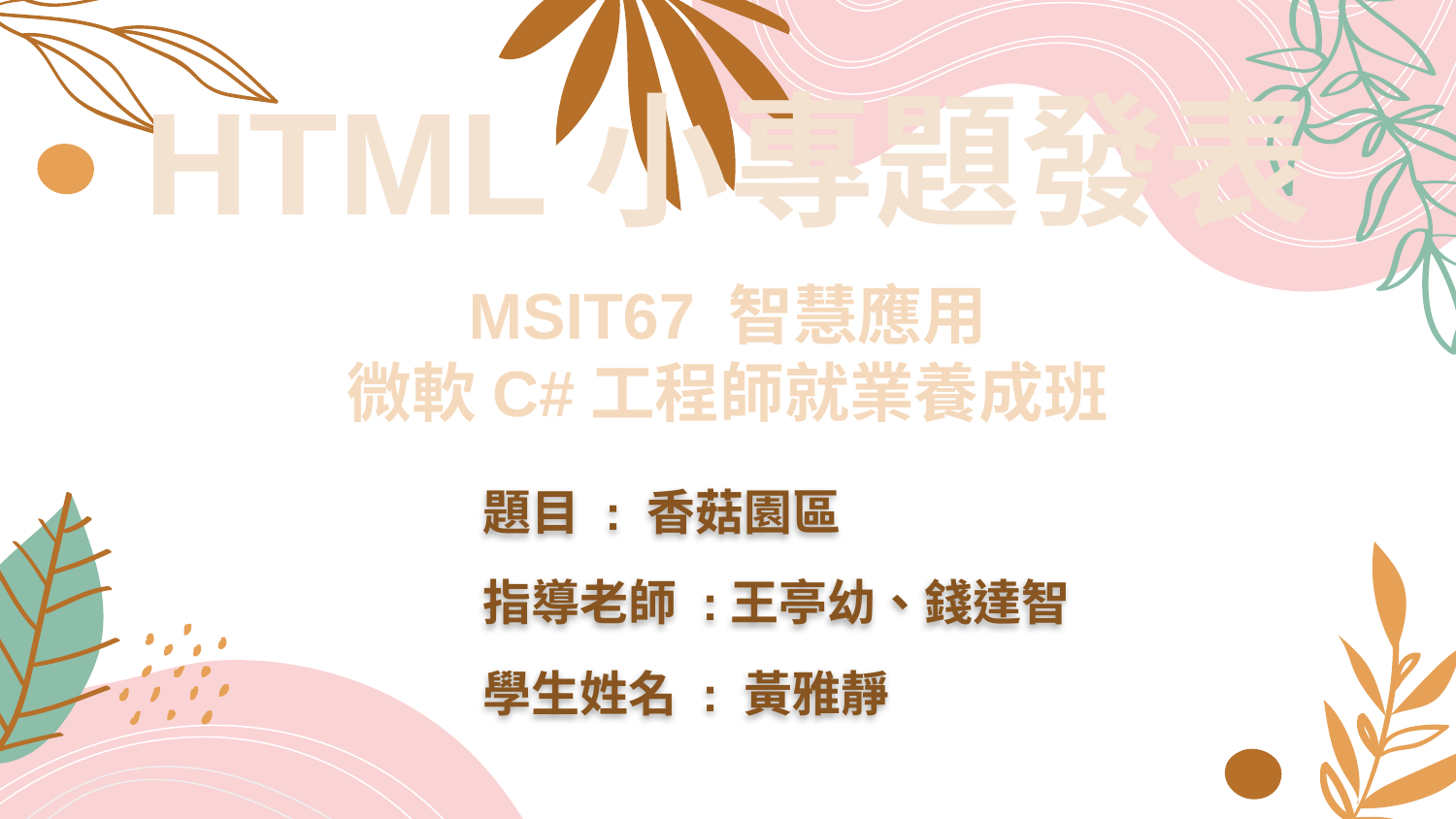

HTML小專題發表
MSIT67 智慧應用
微軟C#工程師就業養成班

題目 : 香菇園區
指導老師 :王亭幼、錢達智
學生姓名 : 黃雅靜